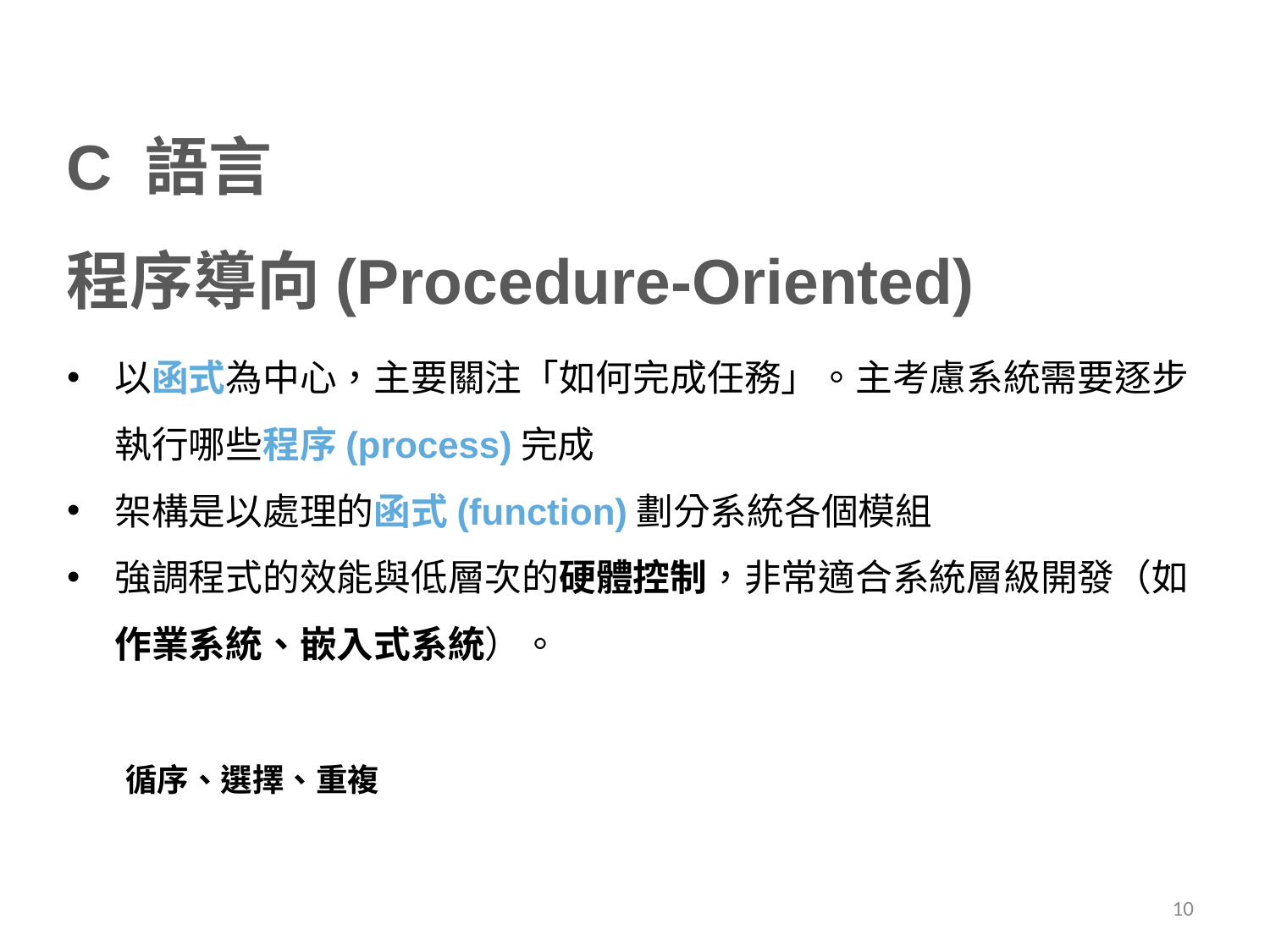

C 語言
程序導向(Procedure-Oriented)
以函式為中心，主要關注「如何完成任務」。主考慮系統需要逐步執行哪些程序(process)完成
架構是以處理的函式(function)劃分系統各個模組
強調程式的效能與低層次的硬體控制，非常適合系統層級開發（如作業系統、嵌入式系統）。
循序、選擇、重複
10